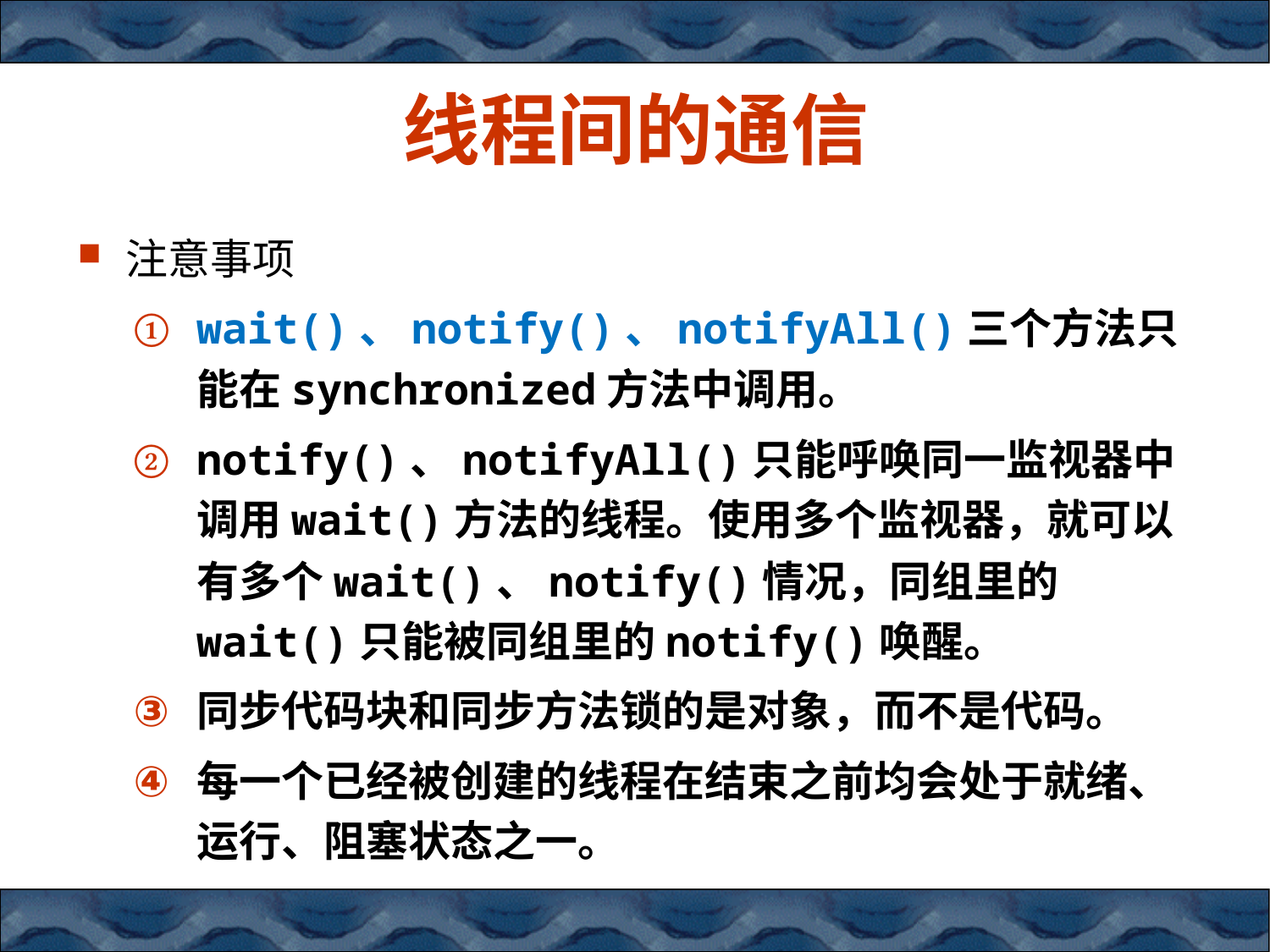

# 线程间的通信
注意事项
wait()、notify()、notifyAll()三个方法只能在synchronized方法中调用。
notify()、notifyAll()只能呼唤同一监视器中调用wait()方法的线程。使用多个监视器，就可以有多个wait()、notify()情况，同组里的wait()只能被同组里的notify()唤醒。
同步代码块和同步方法锁的是对象，而不是代码。
每一个已经被创建的线程在结束之前均会处于就绪、运行、阻塞状态之一。